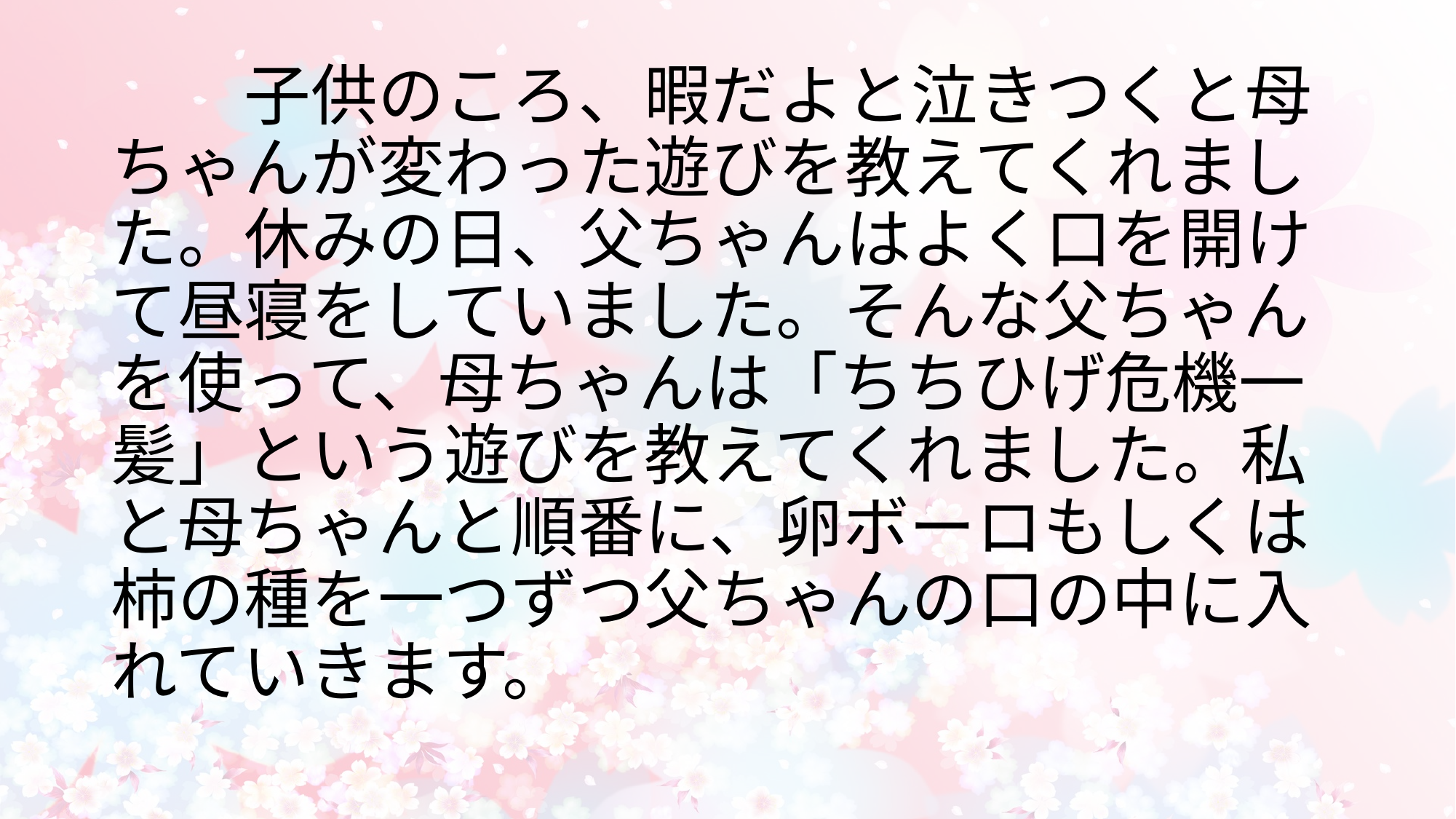

子供のころ、暇だよと泣きつくと母ちゃんが変わった遊びを教えてくれました。休みの日、父ちゃんはよく口を開けて昼寝をしていました。そんな父ちゃんを使って、母ちゃんは「ちちひげ危機一髪」という遊びを教えてくれました。私と母ちゃんと順番に、卵ボーロもしくは柿の種を一つずつ父ちゃんの口の中に入れていきます。